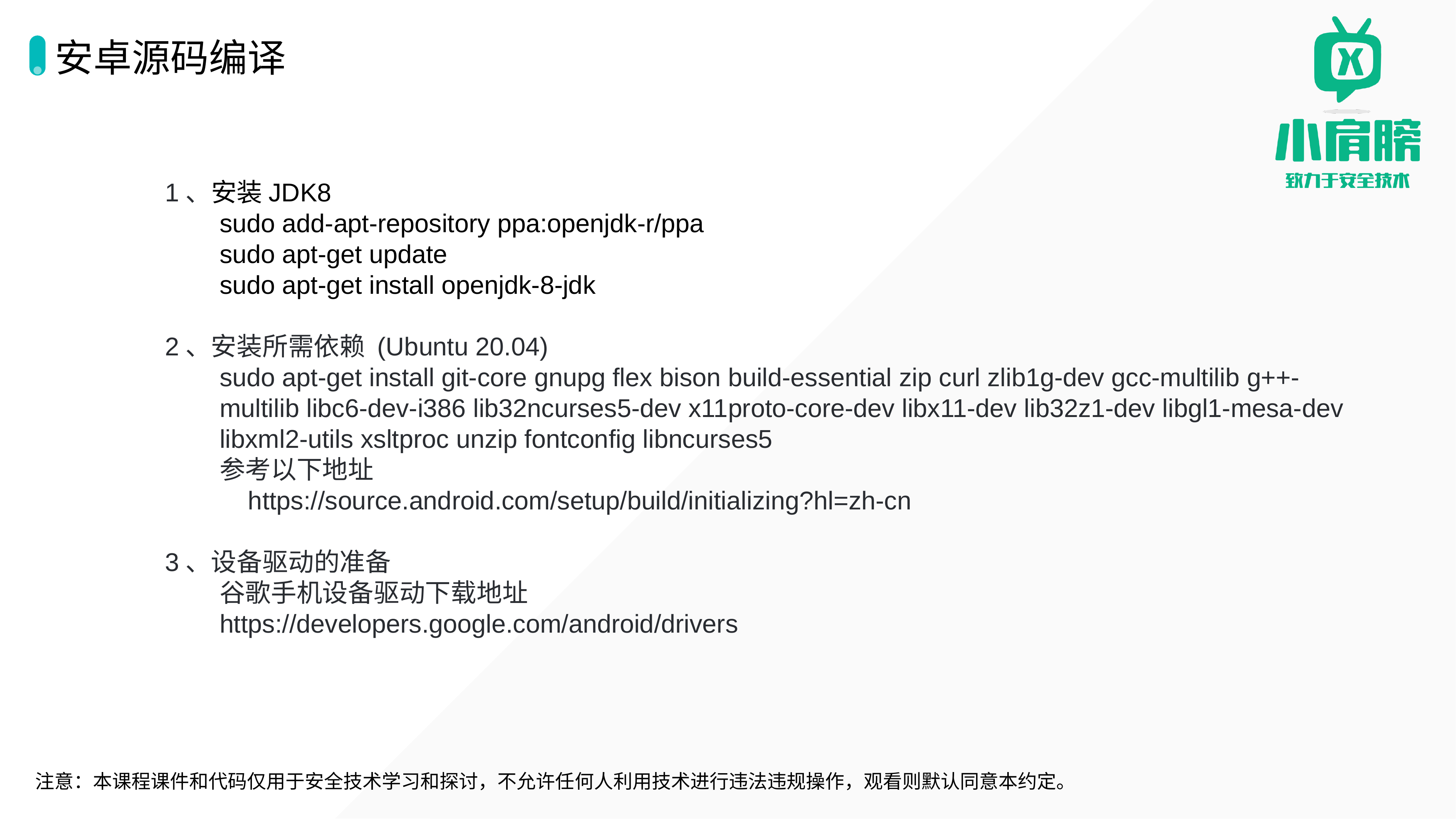

# 安卓源码编译
1、安装JDK8
sudo add-apt-repository ppa:openjdk-r/ppa
sudo apt-get update
sudo apt-get install openjdk-8-jdk

2、安装所需依赖 (Ubuntu 20.04)
sudo apt-get install git-core gnupg flex bison build-essential zip curl zlib1g-dev gcc-multilib g++-multilib libc6-dev-i386 lib32ncurses5-dev x11proto-core-dev libx11-dev lib32z1-dev libgl1-mesa-dev libxml2-utils xsltproc unzip fontconfig libncurses5
参考以下地址
    https://source.android.com/setup/build/initializing?hl=zh-cn

3、设备驱动的准备
谷歌手机设备驱动下载地址
https://developers.google.com/android/drivers